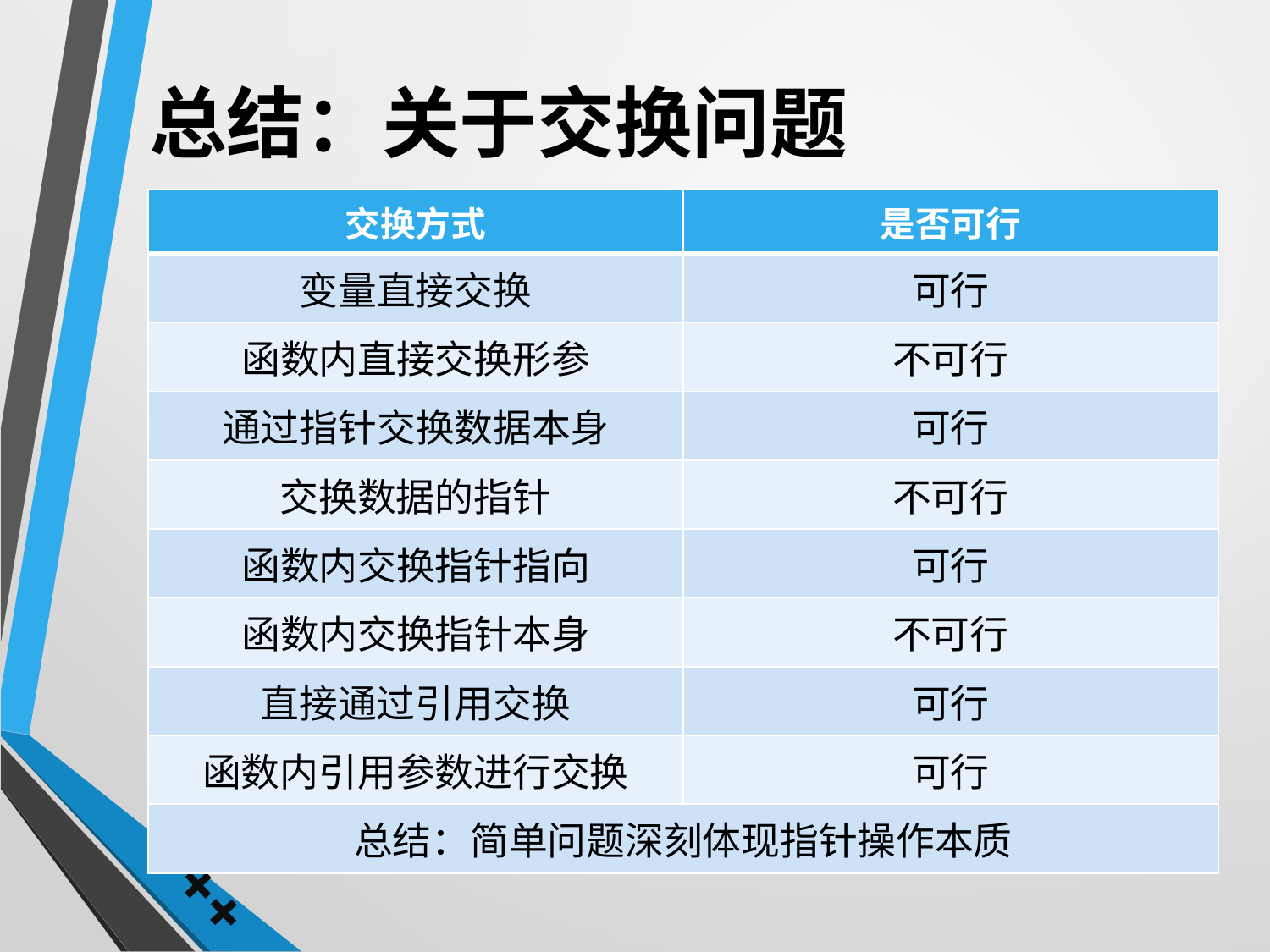

# 总结：关于交换问题
| 交换方式 | 是否可行 |
| --- | --- |
| 变量直接交换 | 可行 |
| 函数内直接交换形参 | 不可行 |
| 通过指针交换数据本身 | 可行 |
| 交换数据的指针 | 不可行 |
| 函数内交换指针指向 | 可行 |
| 函数内交换指针本身 | 不可行 |
| 直接通过引用交换 | 可行 |
| 函数内引用参数进行交换 | 可行 |
| 总结：简单问题深刻体现指针操作本质 |  |